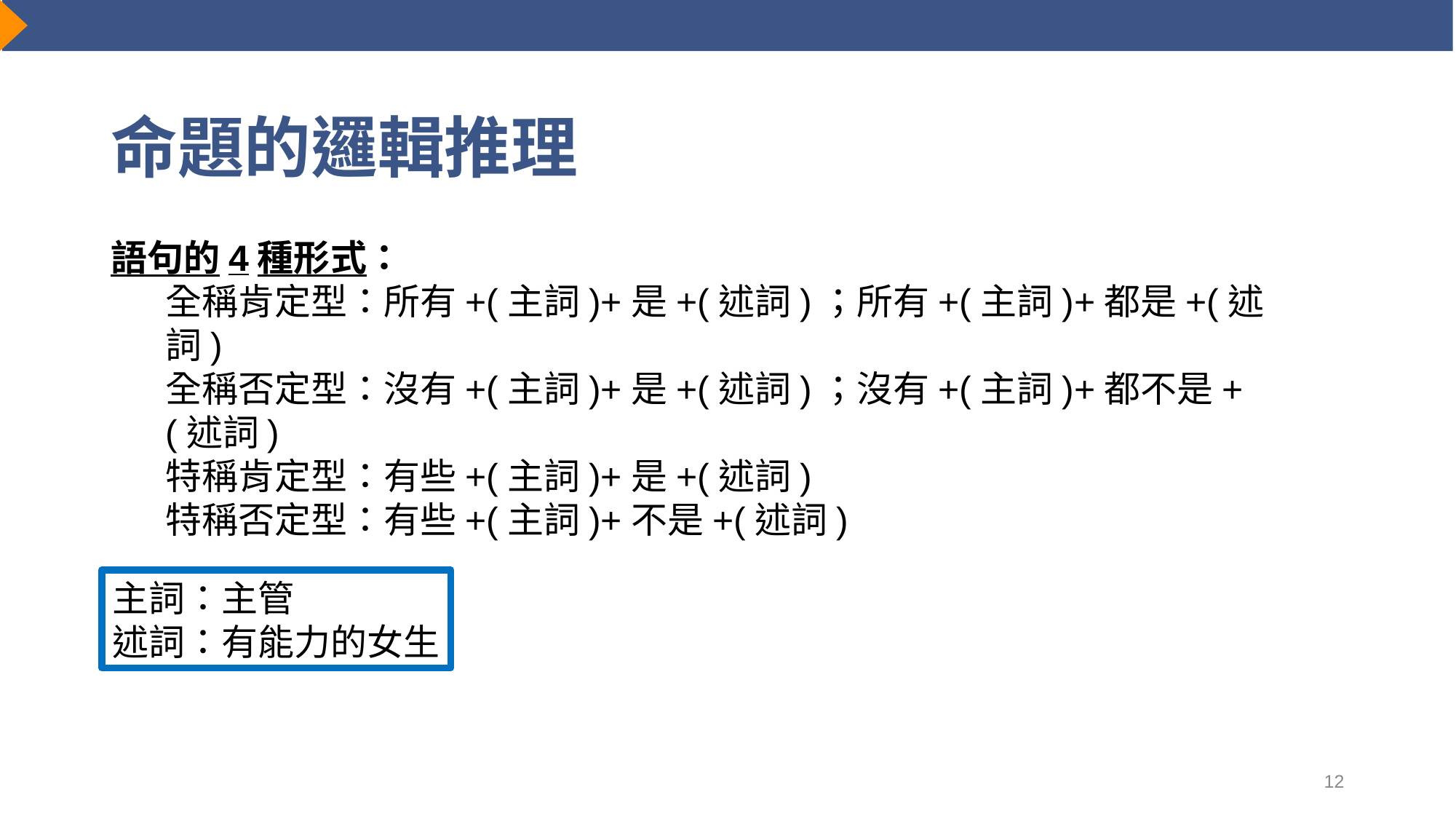

# 命題的邏輯推理
語句的4種形式：
全稱肯定型：所有+(主詞)+是+(述詞)；所有+(主詞)+都是+(述詞)
全稱否定型：沒有+(主詞)+是+(述詞)；沒有+(主詞)+都不是+(述詞)
特稱肯定型：有些+(主詞)+是+(述詞)
特稱否定型：有些+(主詞)+不是+(述詞)
主詞：主管
述詞：有能力的女生
12